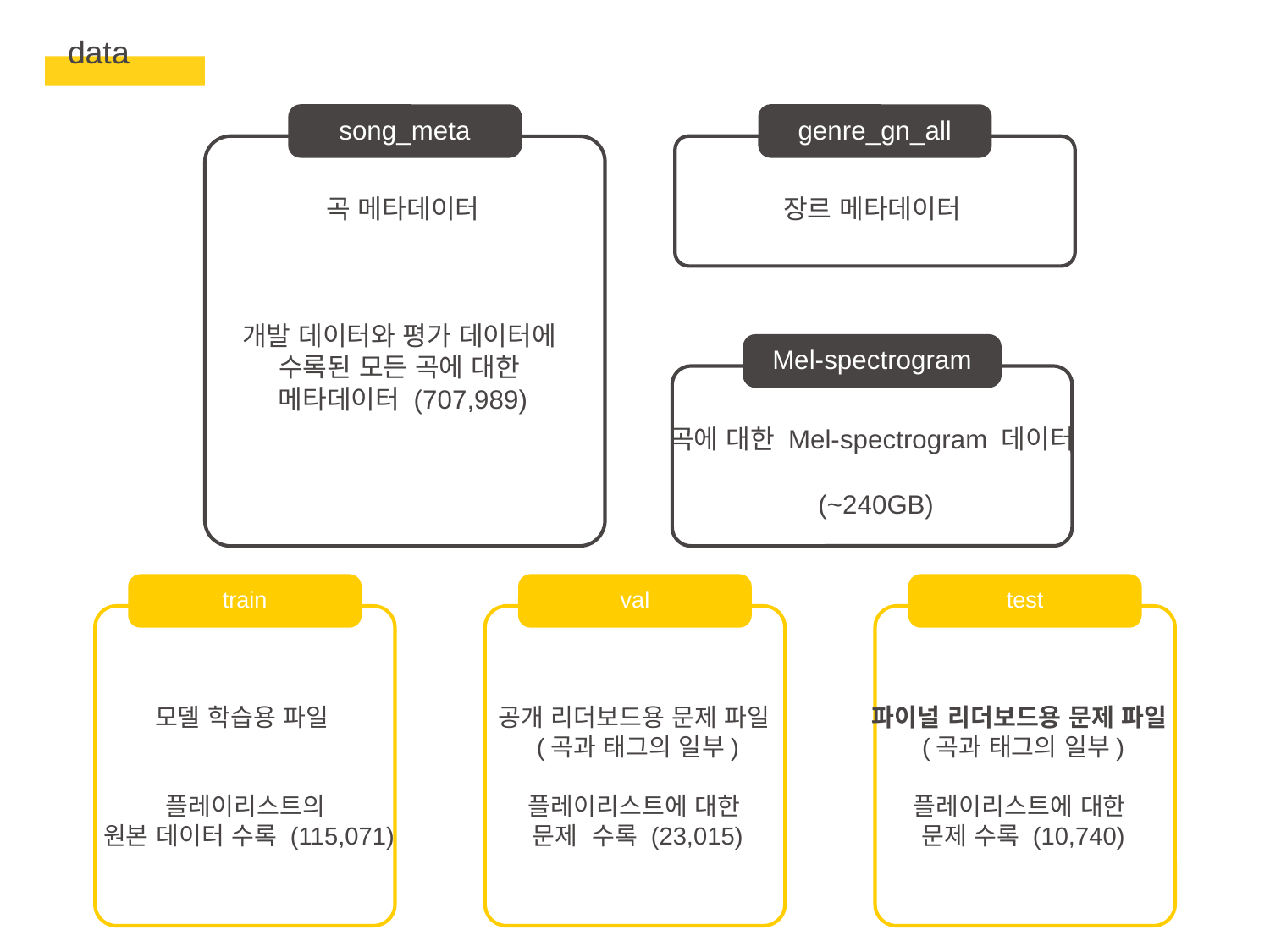

data

song_meta
genre_gn_all

곡 메타데이터

개발 데이터와 평가 데이터에
수록된 모든 곡에 대한
메타데이터 (707,989)
장르 메타데이터
Mel-spectrogram

곡에 대한 Mel-spectrogram 데이터

 (~240GB)
train
val
test

공개 리더보드용 문제 파일
(곡과 태그의 일부)

플레이리스트에 대한
문제  수록 (23,015)
파이널 리더보드용 문제 파일
(곡과 태그의 일부)

플레이리스트에 대한
문제 수록 (10,740)
모델 학습용 파일

플레이리스트의
원본 데이터 수록 (115,071)